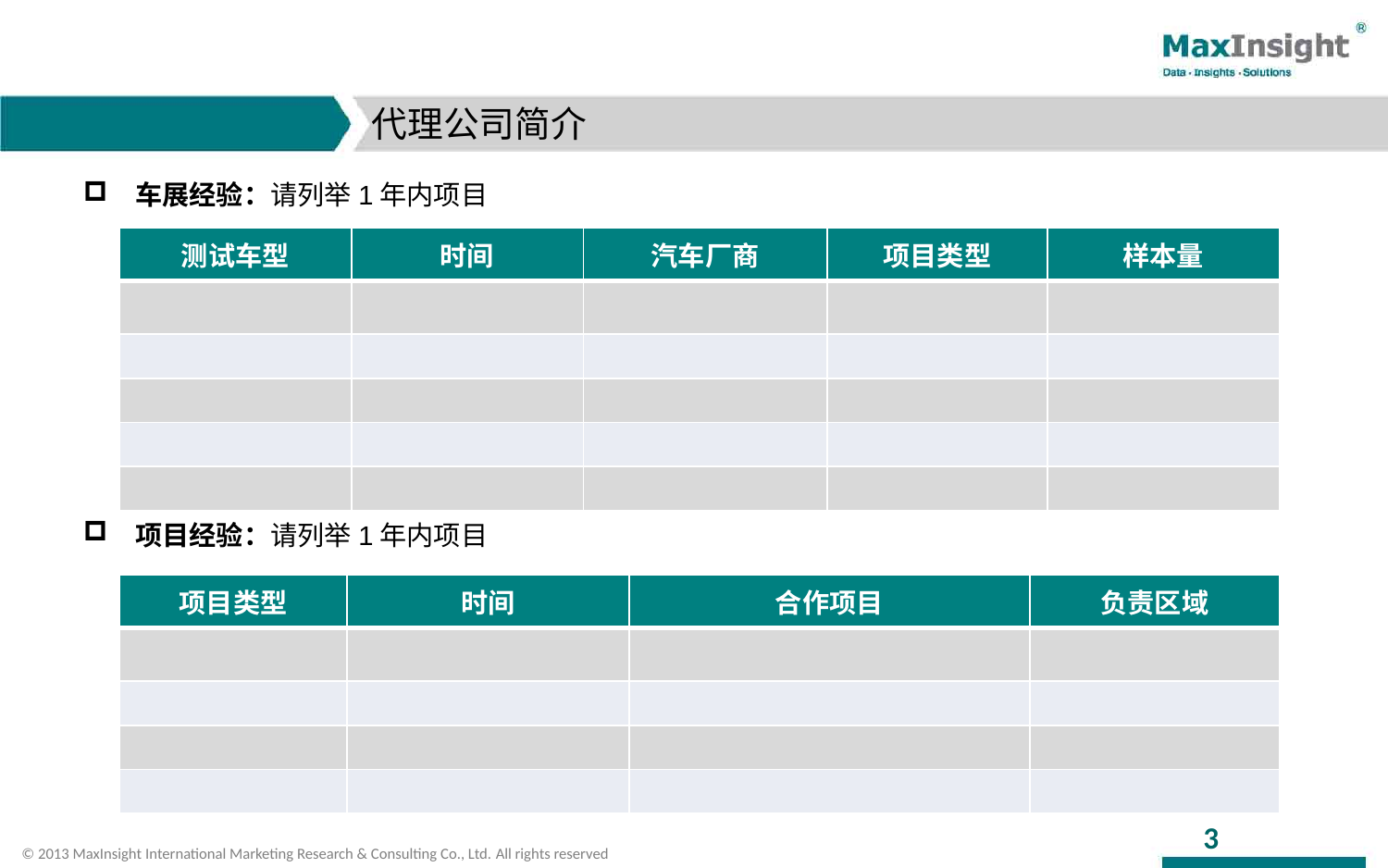

# 代理公司简介
车展经验：请列举1年内项目

项目经验：请列举1年内项目

| 测试车型 | 时间 | 汽车厂商 | 项目类型 | 样本量 |
| --- | --- | --- | --- | --- |
|  |  |  |  |  |
|  |  |  |  |  |
|  |  |  |  |  |
|  |  |  |  |  |
|  |  |  |  |  |
| 项目类型 | 时间 | 合作项目 | 负责区域 |
| --- | --- | --- | --- |
|  |  |  |  |
|  |  |  |  |
|  |  |  |  |
|  |  |  |  |